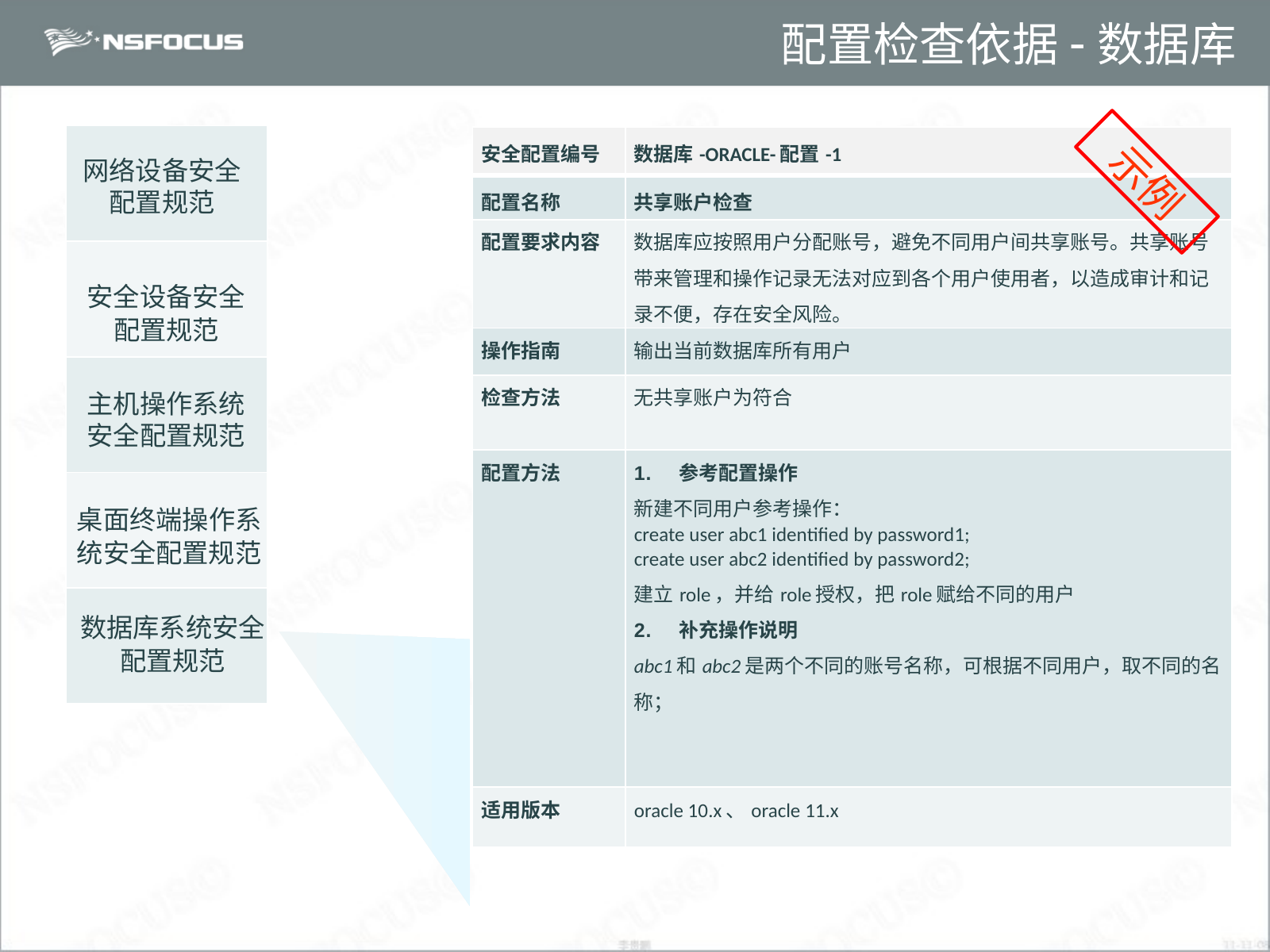

# 配置检查依据-数据库
|  |
| --- |
|  |
|  |
|  |
|  |
| 安全配置编号 | 数据库-ORACLE-配置-1 |
| --- | --- |
| 配置名称 | 共享账户检查 |
| 配置要求内容 | 数据库应按照用户分配账号，避免不同用户间共享账号。共享账号带来管理和操作记录无法对应到各个用户使用者，以造成审计和记录不便，存在安全风险。 |
| 操作指南 | 输出当前数据库所有用户 |
| 检查方法 | 无共享账户为符合 |
| 配置方法 | 参考配置操作 新建不同用户参考操作： create user abc1 identified by password1; create user abc2 identified by password2; 建立role，并给role授权，把role赋给不同的用户 补充操作说明 abc1和abc2是两个不同的账号名称，可根据不同用户，取不同的名称； |
| 适用版本 | oracle 10.x、oracle 11.x |
比较分析
网络设备安全配置规范

示例
安全设备安全配置规范
主机操作系统安全配置规范
桌面终端操作系统安全配置规范
数据库系统安全配置规范